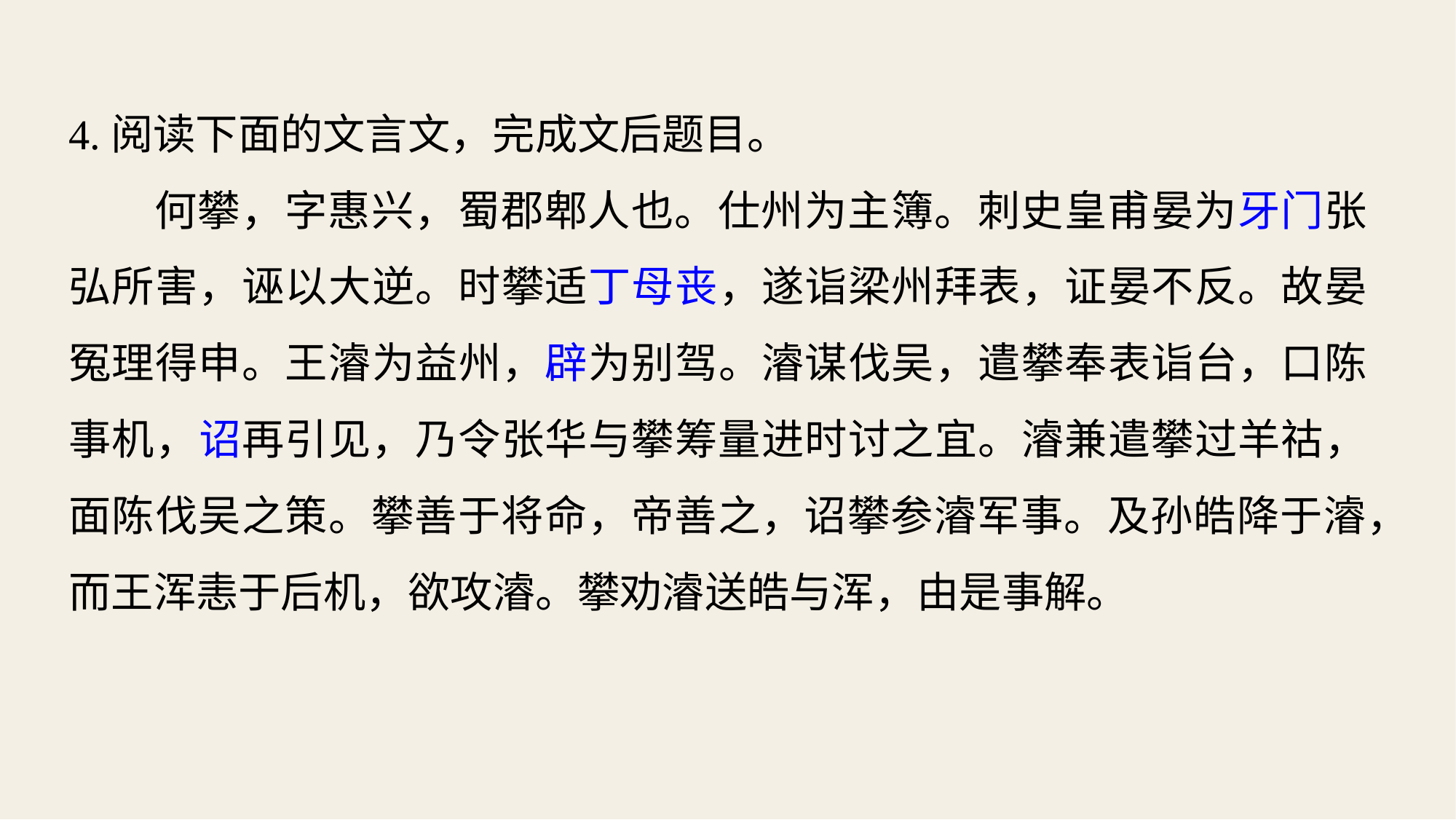

4.阅读下面的文言文，完成文后题目。
何攀，字惠兴，蜀郡郫人也。仕州为主簿。刺史皇甫晏为牙门张弘所害，诬以大逆。时攀适丁母丧，遂诣梁州拜表，证晏不反。故晏冤理得申。王濬为益州，辟为别驾。濬谋伐吴，遣攀奉表诣台，口陈事机，诏再引见，乃令张华与攀筹量进时讨之宜。濬兼遣攀过羊祜，面陈伐吴之策。攀善于将命，帝善之，诏攀参濬军事。及孙皓降于濬，而王浑恚于后机，欲攻濬。攀劝濬送皓与浑，由是事解。